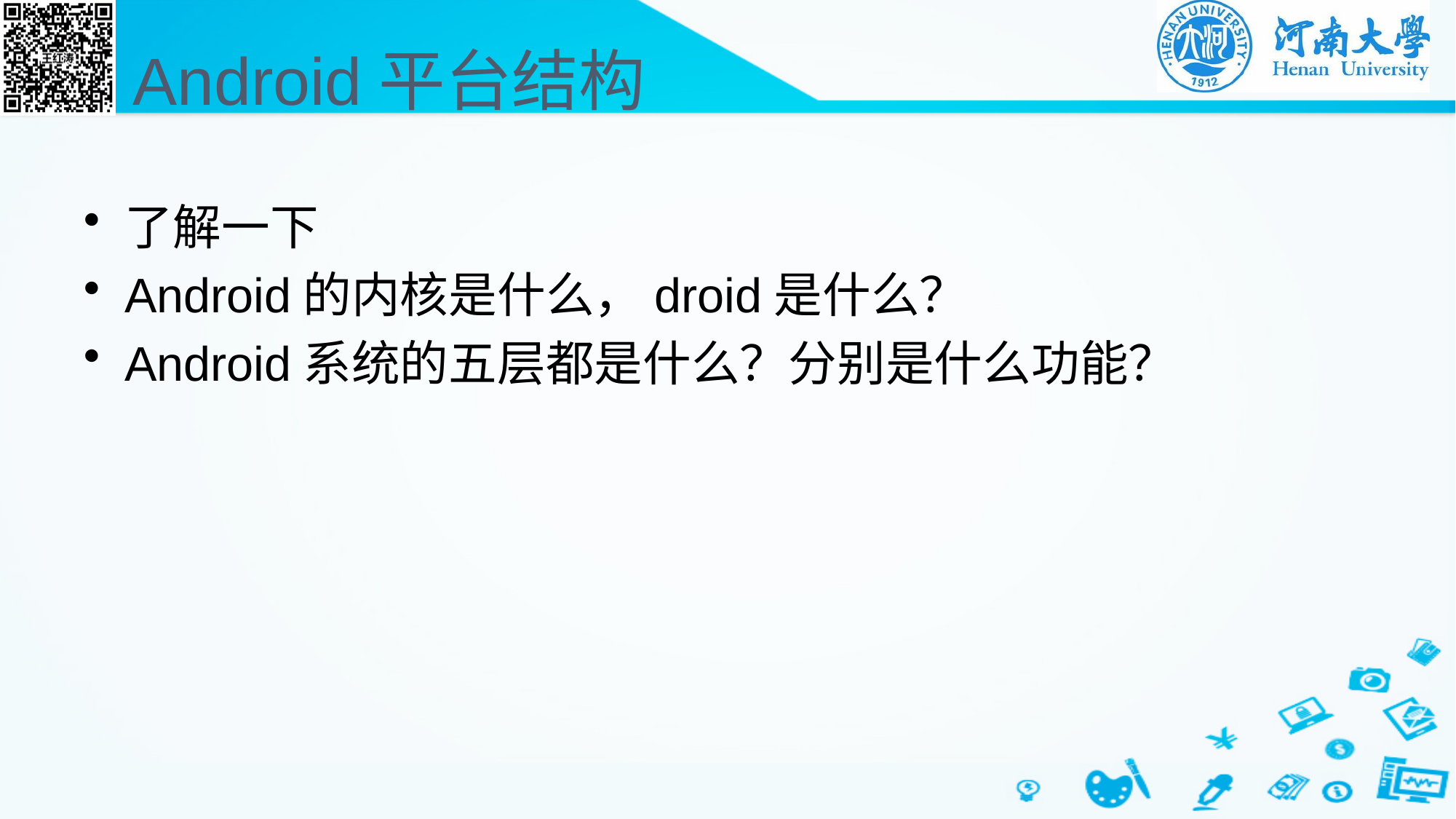

# Android平台结构
了解一下
Android的内核是什么，droid是什么？
Android系统的五层都是什么？分别是什么功能？